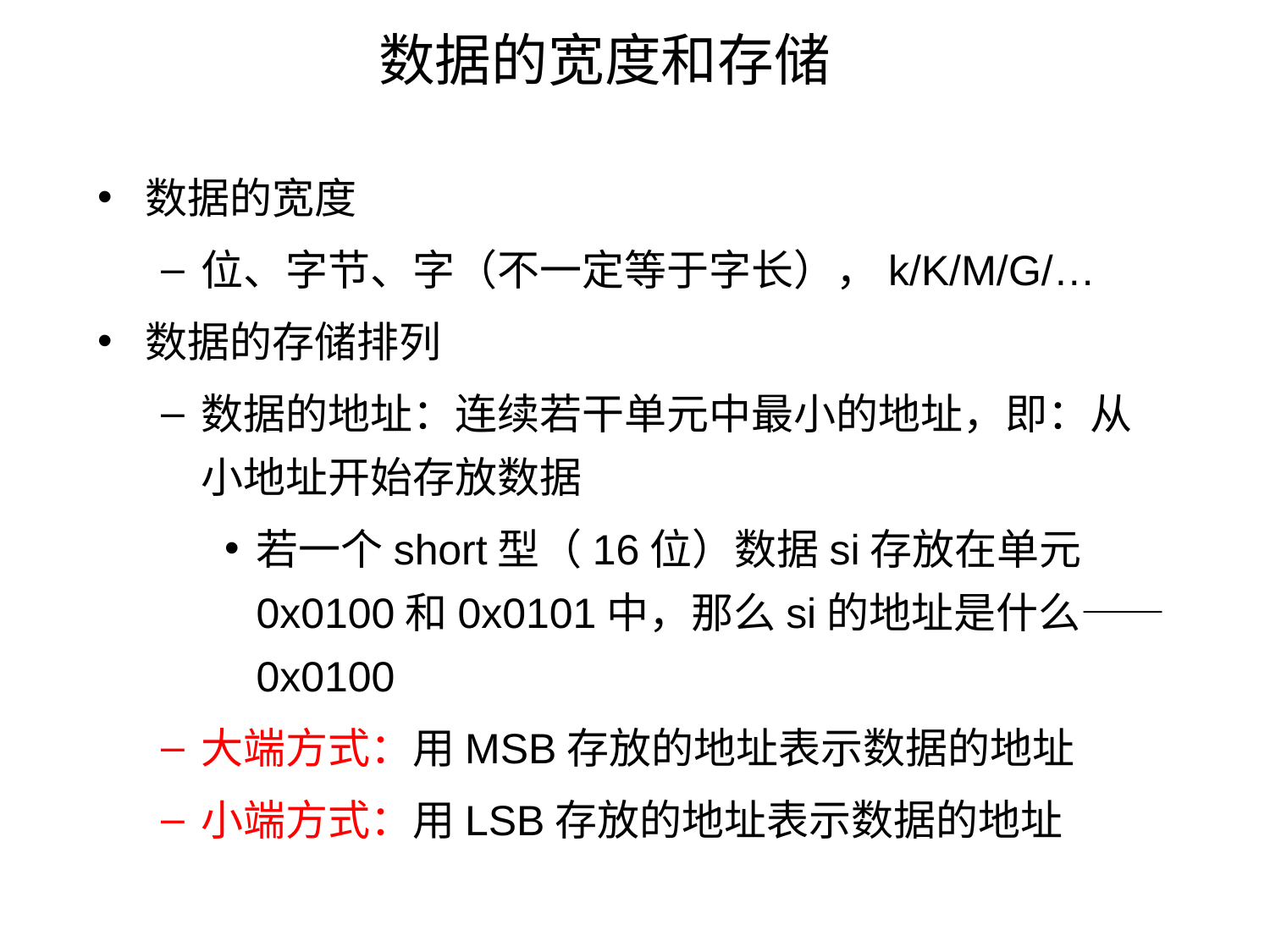

# 数据的宽度和存储
数据的宽度
位、字节、字（不一定等于字长），k/K/M/G/…
数据的存储排列
数据的地址：连续若干单元中最小的地址，即：从小地址开始存放数据
若一个short型（16位）数据si存放在单元0x0100和0x0101中，那么si的地址是什么——0x0100
大端方式：用MSB存放的地址表示数据的地址
小端方式：用LSB存放的地址表示数据的地址